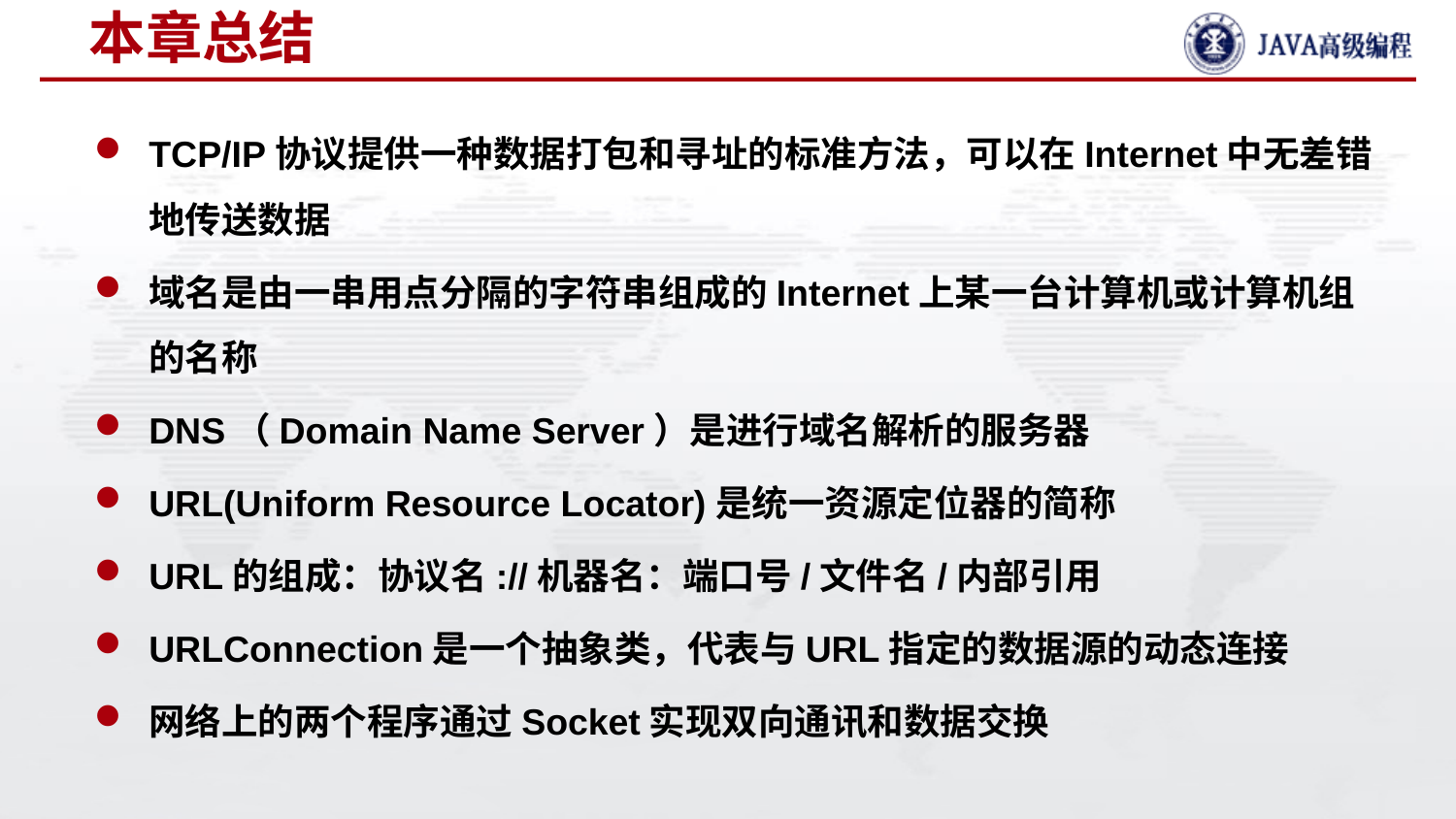

# 本章总结
TCP/IP协议提供一种数据打包和寻址的标准方法，可以在Internet中无差错地传送数据
域名是由一串用点分隔的字符串组成的Internet上某一台计算机或计算机组的名称
DNS（Domain Name Server）是进行域名解析的服务器
URL(Uniform Resource Locator)是统一资源定位器的简称
URL的组成：协议名://机器名：端口号/文件名/内部引用
URLConnection是一个抽象类，代表与URL指定的数据源的动态连接
网络上的两个程序通过Socket实现双向通讯和数据交换